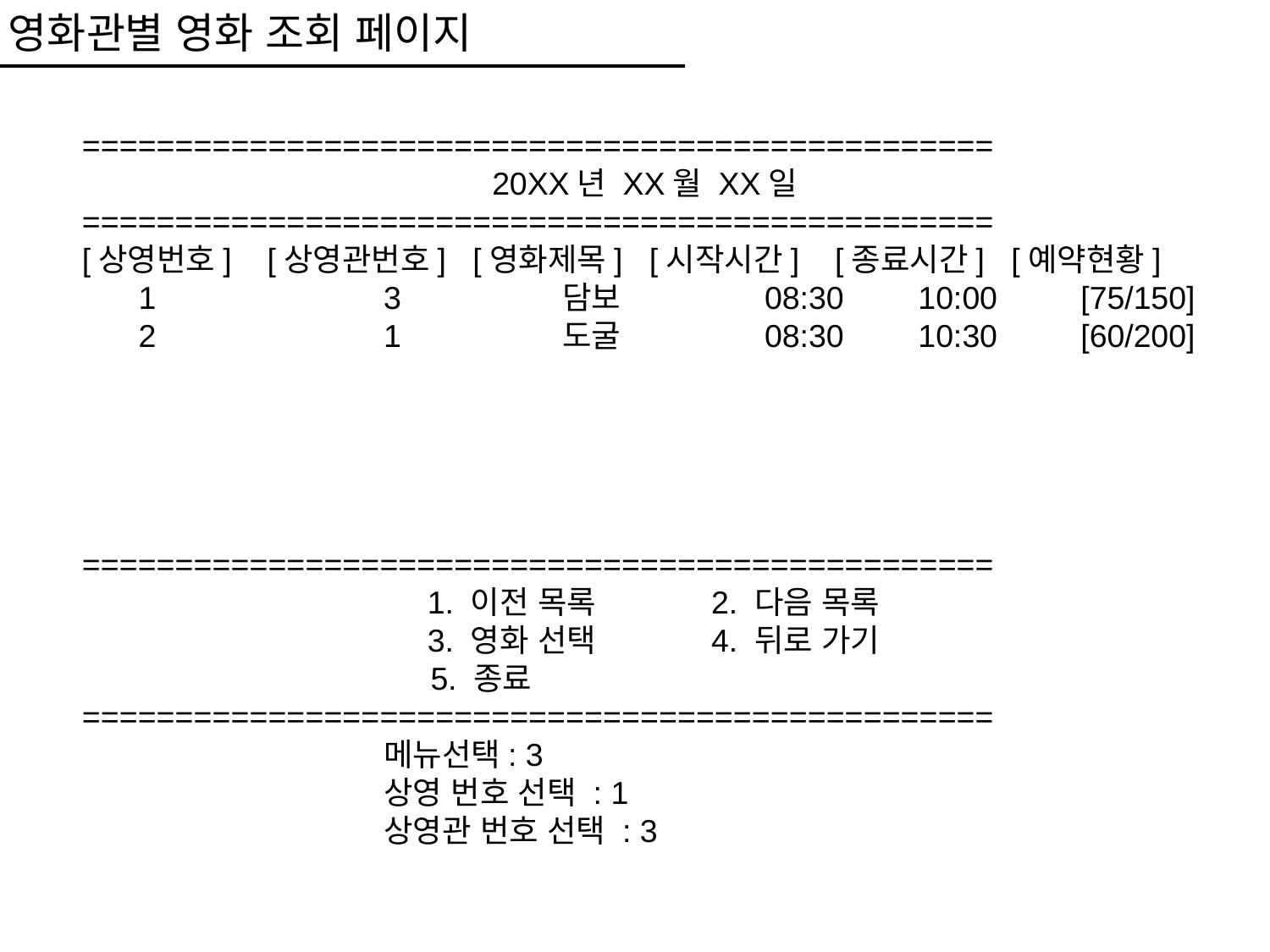

영화관별 영화 조회 페이지
=================================================
20XX년 XX월 XX일
=================================================
[상영번호]    [상영관번호]   [영화제목]   [시작시간]    [종료시간]   [예약현황]
	 1		3	     담보		08:30	   10:00	       [75/150]
	 2		1	     도굴		08:30	   10:30	       [60/200]

=================================================
  1. 이전 목록	2. 다음 목록
  3. 영화 선택	4. 뒤로 가기
5. 종료
=================================================
			메뉴선택: 3
			상영 번호 선택 : 1
			상영관 번호 선택 : 3